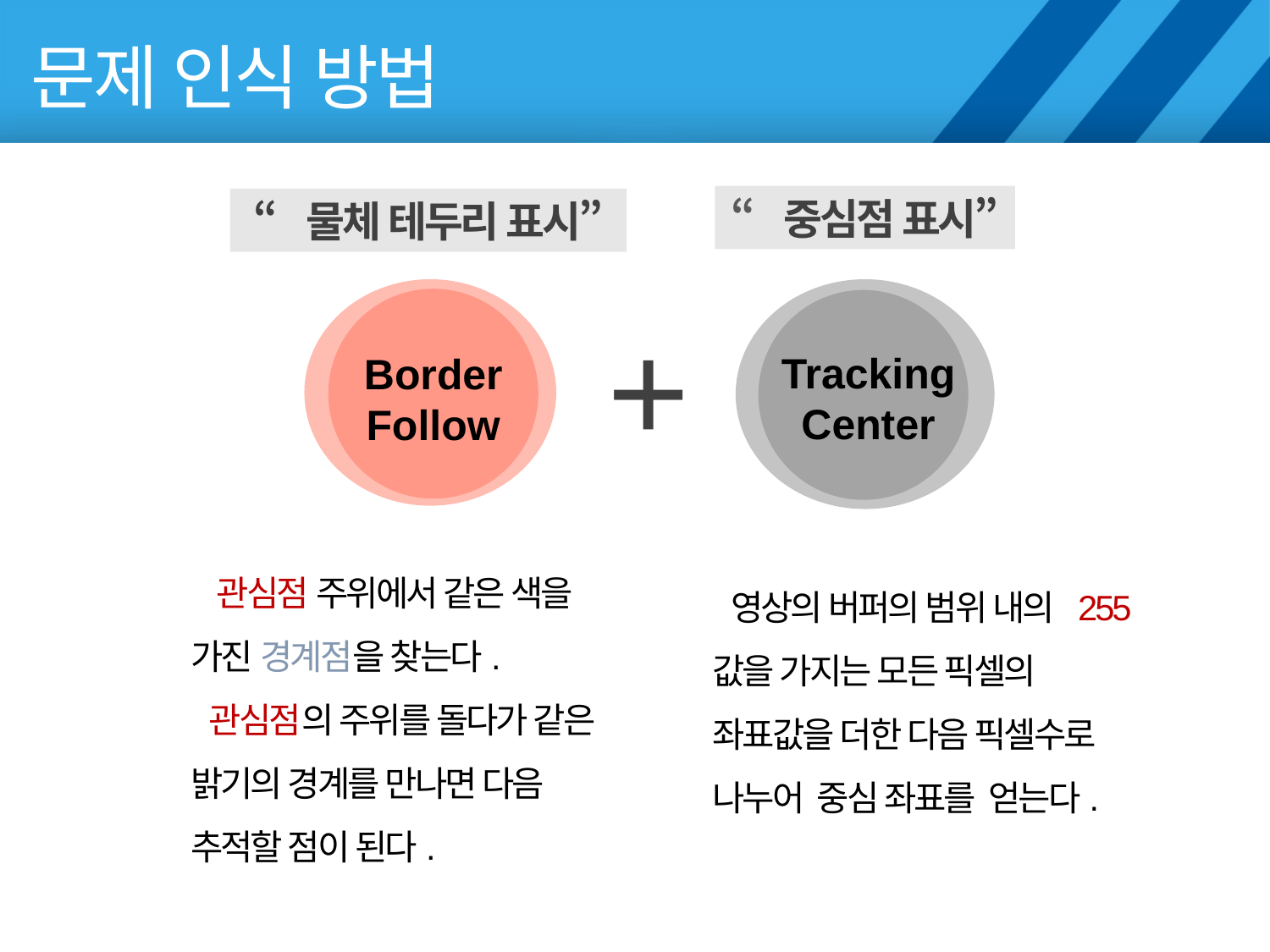

문제 인식 방법
“중심점 표시”
“물체 테두리 표시”

+
Tracking
Center
Border
Follow

  관심점 주위에서 같은 색을 가진 경계점을 찾는다.
 관심점의 주위를 돌다가 같은 밝기의 경계를 만나면 다음 추적할 점이 된다.
 영상의 버퍼의 범위 내의  255 값을 가지는 모든 픽셀의 좌표값을 더한 다음 픽셀수로 나누어  중심 좌표를  얻는다.